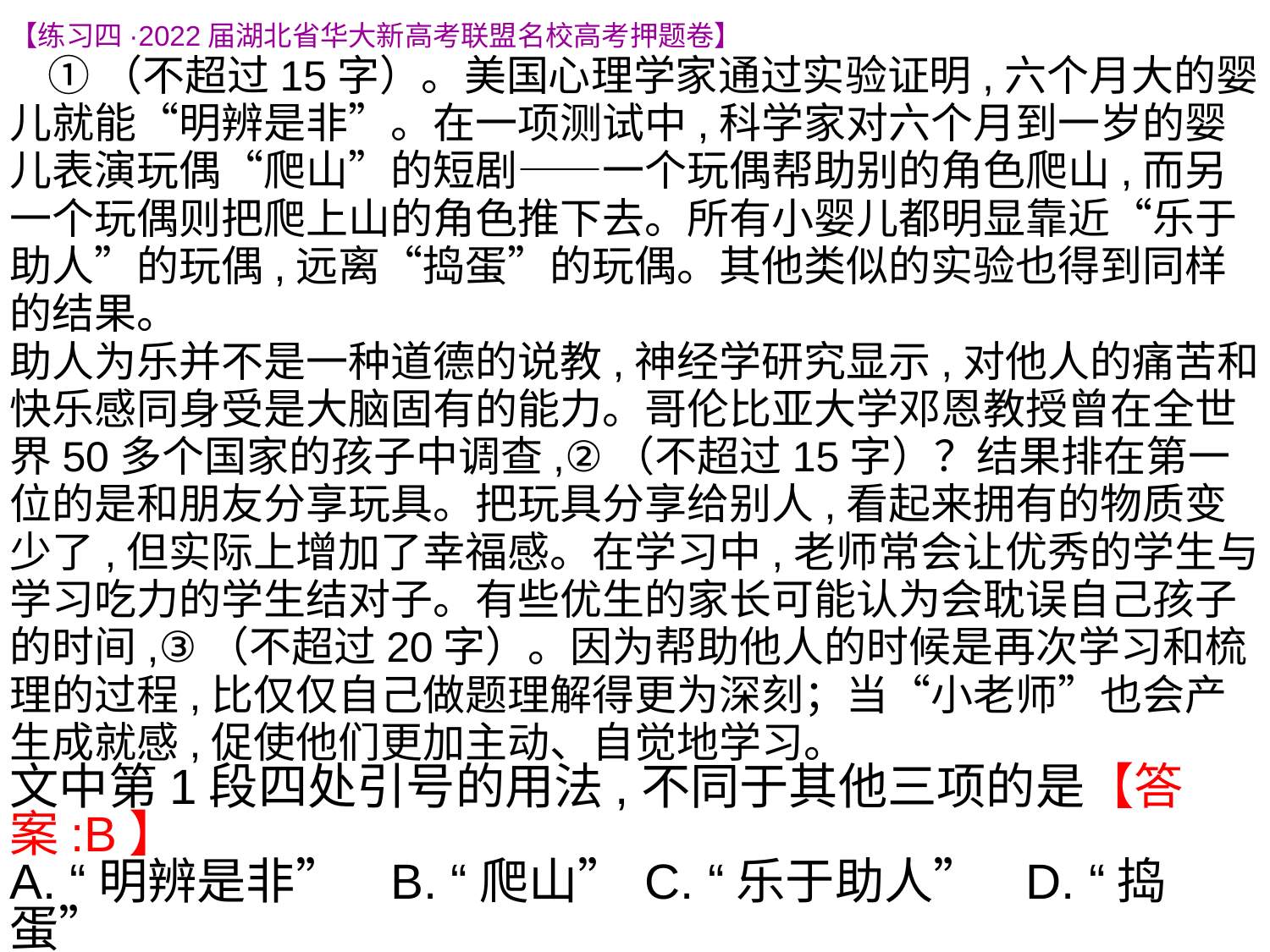

【练习四·2022届湖北省华大新高考联盟名校高考押题卷】
    ①（不超过15字）。美国心理学家通过实验证明,六个月大的婴儿就能“明辨是非”。在一项测试中,科学家对六个月到一岁的婴儿表演玩偶“爬山”的短剧——一个玩偶帮助别的角色爬山,而另一个玩偶则把爬上山的角色推下去。所有小婴儿都明显靠近“乐于助人”的玩偶,远离“捣蛋”的玩偶。其他类似的实验也得到同样的结果。
助人为乐并不是一种道德的说教,神经学研究显示,对他人的痛苦和快乐感同身受是大脑固有的能力。哥伦比亚大学邓恩教授曾在全世界50多个国家的孩子中调查,②（不超过15字）？结果排在第一位的是和朋友分享玩具。把玩具分享给别人,看起来拥有的物质变少了,但实际上增加了幸福感。在学习中,老师常会让优秀的学生与学习吃力的学生结对子。有些优生的家长可能认为会耽误自己孩子的时间,③（不超过20字）。因为帮助他人的时候是再次学习和梳理的过程,比仅仅自己做题理解得更为深刻；当“小老师”也会产生成就感,促使他们更加主动、自觉地学习。
文中第1段四处引号的用法,不同于其他三项的是【答案:B】
A. “明辨是非”	B. “爬山”	C. “乐于助人”	D. “捣蛋”
【解析】A.特殊含义;B.特定称谓;C.特殊含义;D.特殊含义。